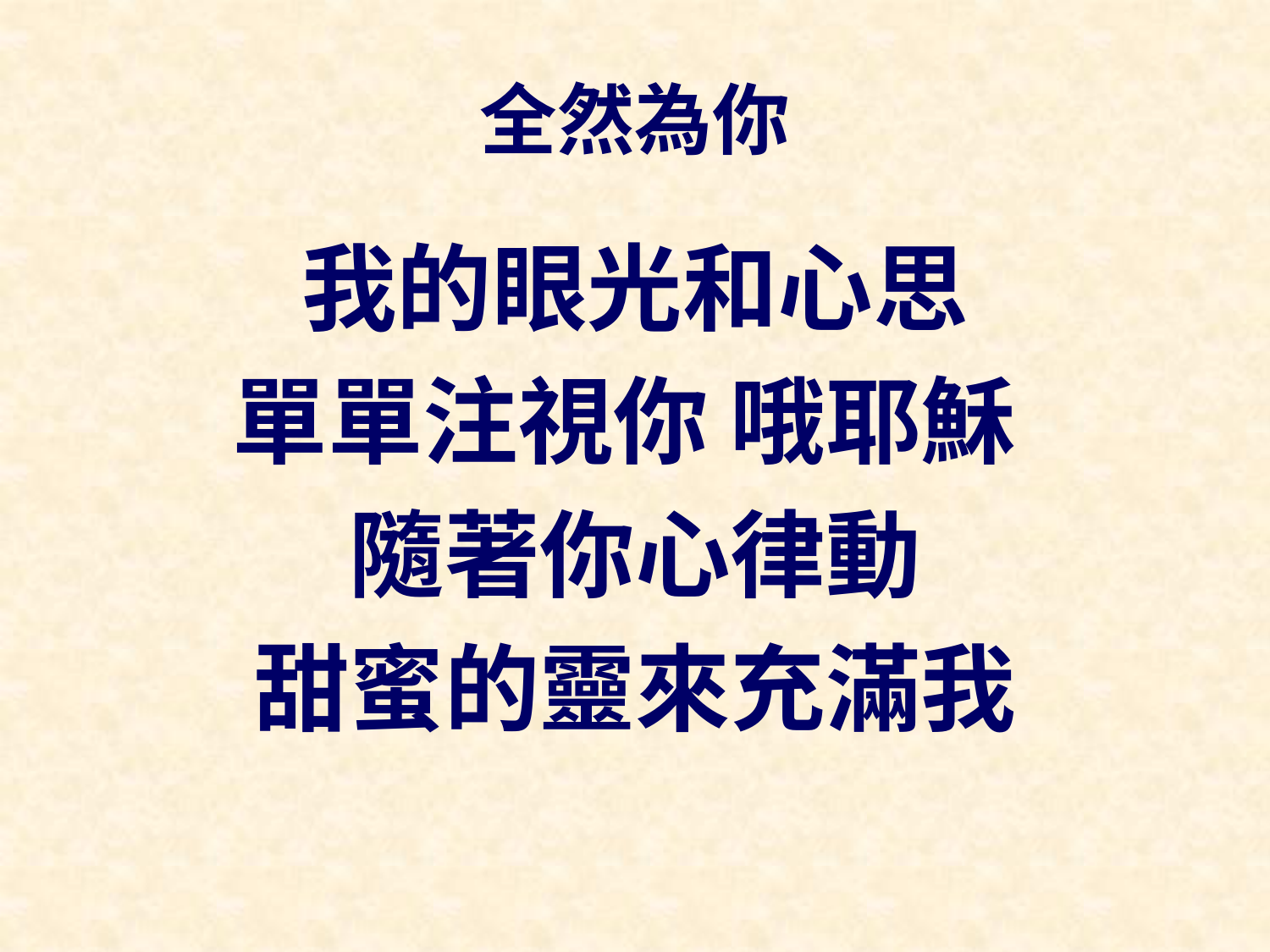

# 全然為你
我的眼光和心思
單單注視你 哦耶穌
隨著你心律動
甜蜜的靈來充滿我